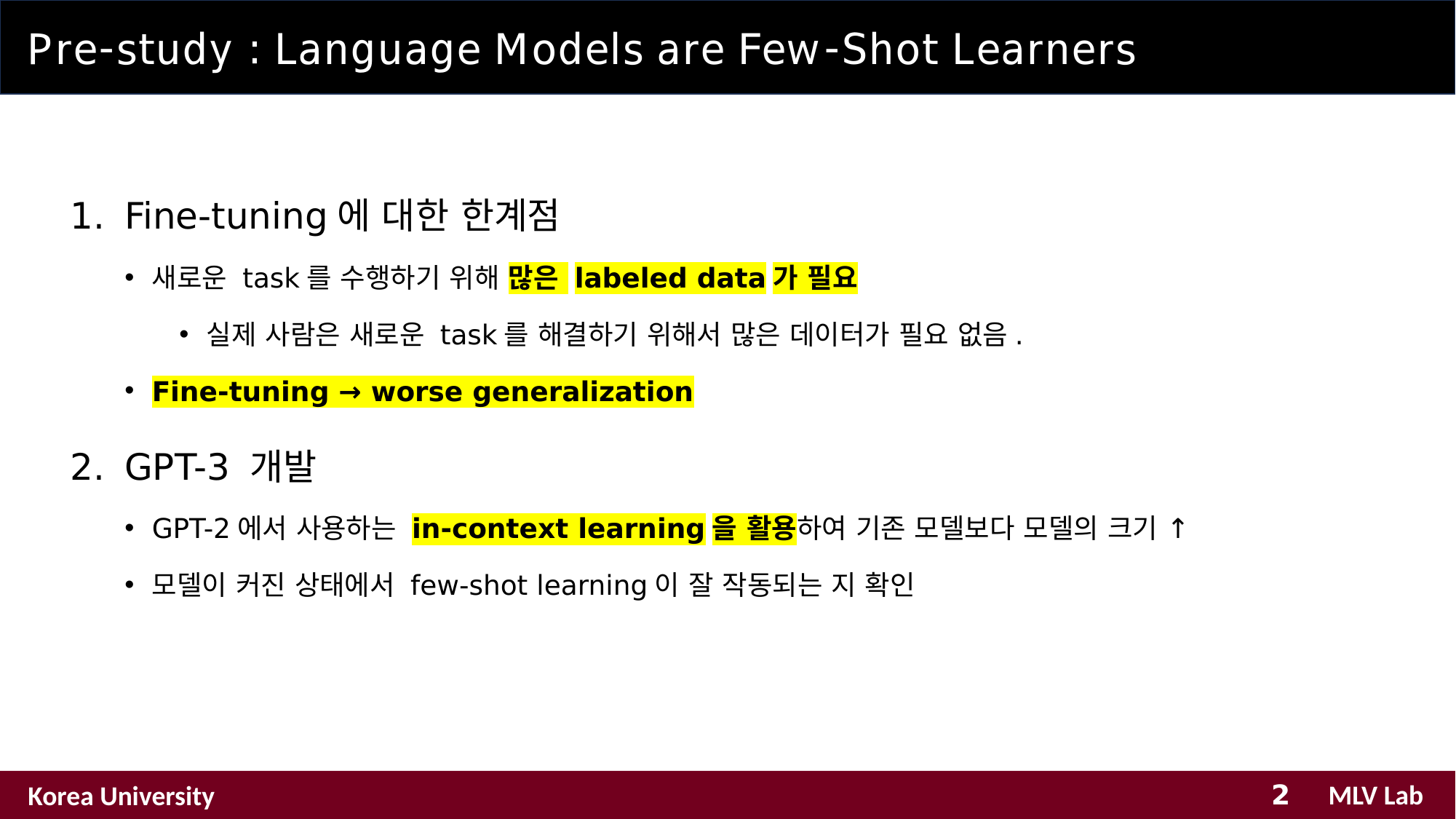

Pre-study : Language Models are Few-Shot Learners

Fine-tuning에 대한 한계점
새로운 task를 수행하기 위해 많은 labeled data가 필요
실제 사람은 새로운 task를 해결하기 위해서 많은 데이터가 필요 없음.
Fine-tuning → worse generalization
GPT-3 개발
GPT-2에서 사용하는 in-context learning을 활용하여 기존 모델보다 모델의 크기 ↑
모델이 커진 상태에서 few-shot learning이 잘 작동되는 지 확인

2
MLV Lab
Korea University